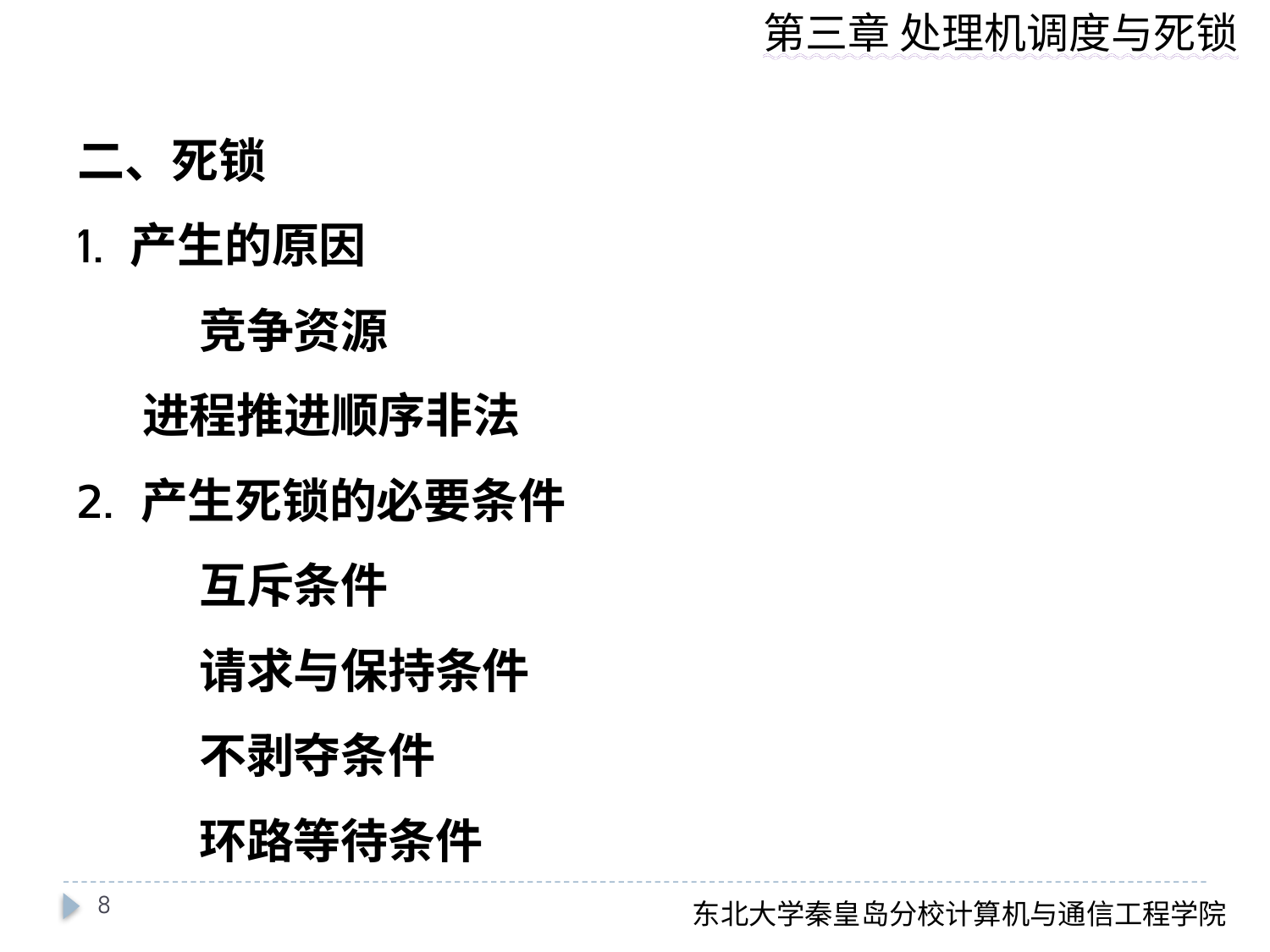

二、死锁
1. 产生的原因
	竞争资源
     进程推进顺序非法
2. 产生死锁的必要条件
 	互斥条件
	请求与保持条件
	不剥夺条件
	环路等待条件

8